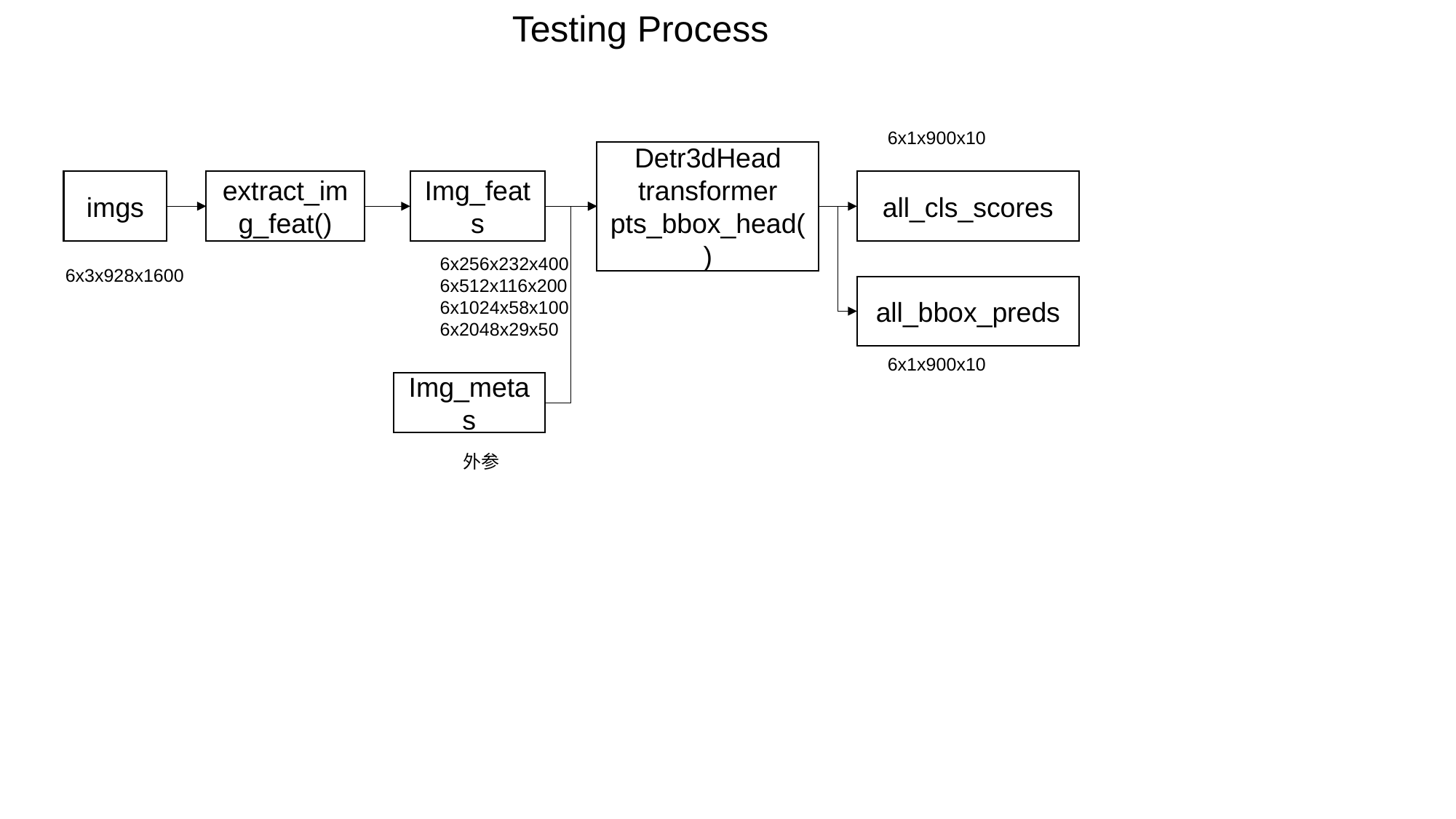

Testing Process
6x1x900x10
Detr3dHead transformer
pts_bbox_head()
all_cls_scores
imgs
extract_img_feat()
Img_feats
6x256x232x400
6x512x116x200
6x1024x58x100
6x2048x29x50
6x3x928x1600
all_bbox_preds
6x1x900x10
Img_metas
外参